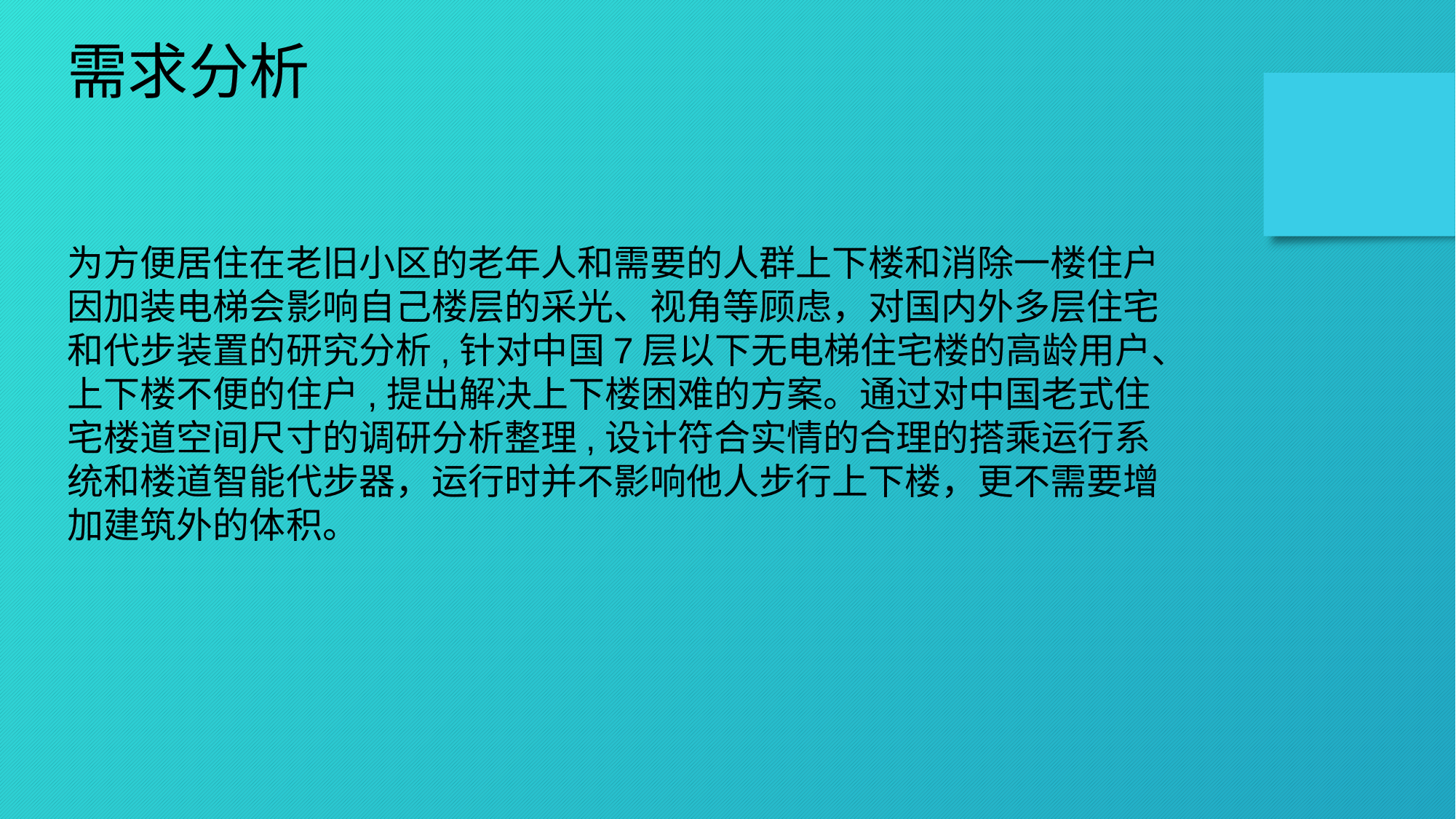

需求分析
为方便居住在老旧小区的老年人和需要的人群上下楼和消除一楼住户因加装电梯会影响自己楼层的采光、视角等顾虑，对国内外多层住宅和代步装置的研究分析,针对中国7层以下无电梯住宅楼的高龄用户、上下楼不便的住户,提出解决上下楼困难的方案。通过对中国老式住宅楼道空间尺寸的调研分析整理,设计符合实情的合理的搭乘运行系统和楼道智能代步器，运行时并不影响他人步行上下楼，更不需要增加建筑外的体积。